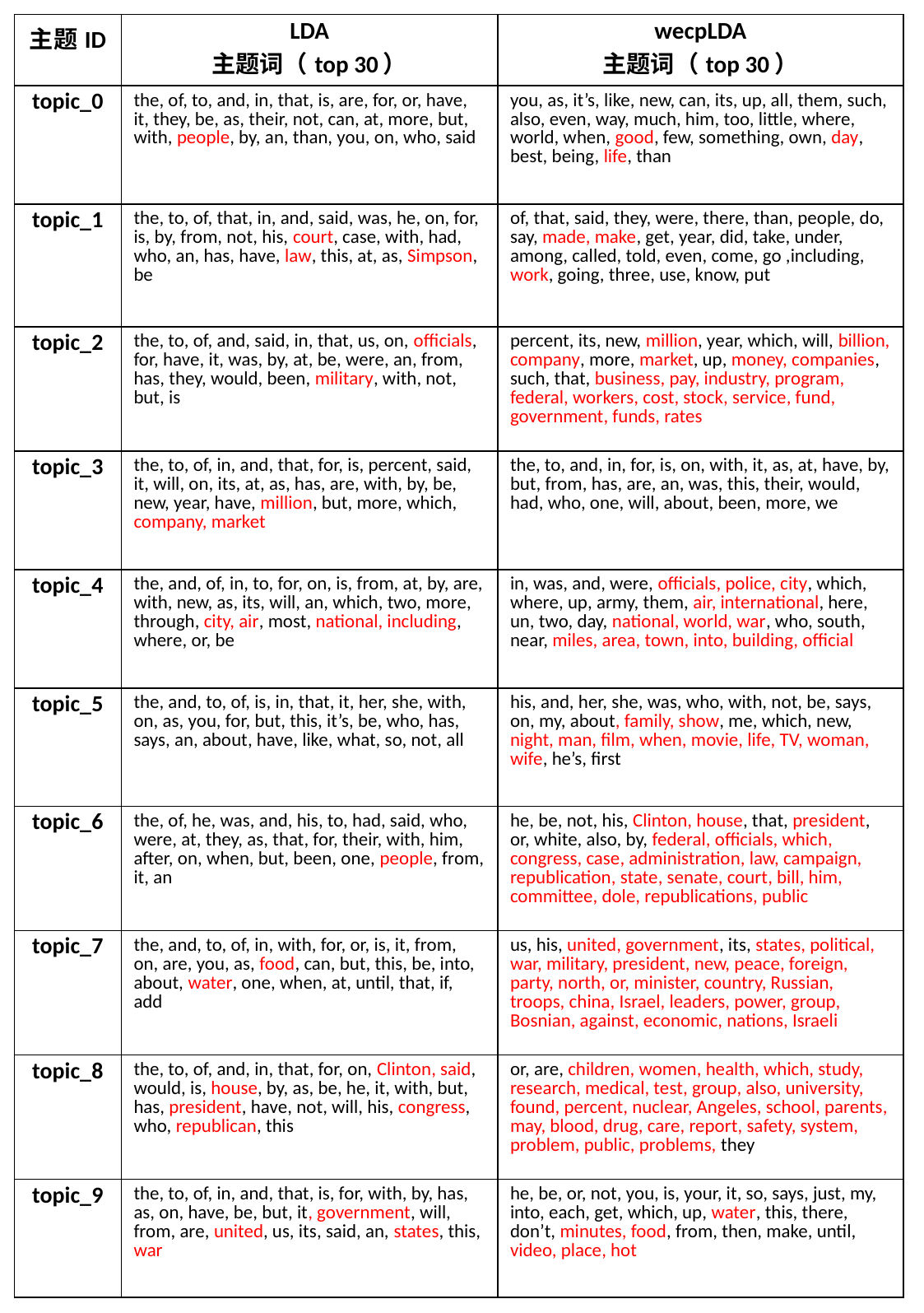

| 主题ID | LDA 主题词（top 30） | wecpLDA 主题词（top 30） |
| --- | --- | --- |
| topic\_0 | the, of, to, and, in, that, is, are, for, or, have, it, they, be, as, their, not, can, at, more, but, with, people, by, an, than, you, on, who, said | you, as, it’s, like, new, can, its, up, all, them, such, also, even, way, much, him, too, little, where, world, when, good, few, something, own, day, best, being, life, than |
| topic\_1 | the, to, of, that, in, and, said, was, he, on, for, is, by, from, not, his, court, case, with, had, who, an, has, have, law, this, at, as, Simpson, be | of, that, said, they, were, there, than, people, do, say, made, make, get, year, did, take, under, among, called, told, even, come, go ,including, work, going, three, use, know, put |
| topic\_2 | the, to, of, and, said, in, that, us, on, officials, for, have, it, was, by, at, be, were, an, from, has, they, would, been, military, with, not, but, is | percent, its, new, million, year, which, will, billion, company, more, market, up, money, companies, such, that, business, pay, industry, program, federal, workers, cost, stock, service, fund, government, funds, rates |
| topic\_3 | the, to, of, in, and, that, for, is, percent, said, it, will, on, its, at, as, has, are, with, by, be, new, year, have, million, but, more, which, company, market | the, to, and, in, for, is, on, with, it, as, at, have, by, but, from, has, are, an, was, this, their, would, had, who, one, will, about, been, more, we |
| topic\_4 | the, and, of, in, to, for, on, is, from, at, by, are, with, new, as, its, will, an, which, two, more, through, city, air, most, national, including, where, or, be | in, was, and, were, officials, police, city, which, where, up, army, them, air, international, here, un, two, day, national, world, war, who, south, near, miles, area, town, into, building, official |
| topic\_5 | the, and, to, of, is, in, that, it, her, she, with, on, as, you, for, but, this, it’s, be, who, has, says, an, about, have, like, what, so, not, all | his, and, her, she, was, who, with, not, be, says, on, my, about, family, show, me, which, new, night, man, film, when, movie, life, TV, woman, wife, he’s, first |
| topic\_6 | the, of, he, was, and, his, to, had, said, who, were, at, they, as, that, for, their, with, him, after, on, when, but, been, one, people, from, it, an | he, be, not, his, Clinton, house, that, president, or, white, also, by, federal, officials, which, congress, case, administration, law, campaign, republication, state, senate, court, bill, him, committee, dole, republications, public |
| topic\_7 | the, and, to, of, in, with, for, or, is, it, from, on, are, you, as, food, can, but, this, be, into, about, water, one, when, at, until, that, if, add | us, his, united, government, its, states, political, war, military, president, new, peace, foreign, party, north, or, minister, country, Russian, troops, china, Israel, leaders, power, group, Bosnian, against, economic, nations, Israeli |
| topic\_8 | the, to, of, and, in, that, for, on, Clinton, said, would, is, house, by, as, be, he, it, with, but, has, president, have, not, will, his, congress, who, republican, this | or, are, children, women, health, which, study, research, medical, test, group, also, university, found, percent, nuclear, Angeles, school, parents, may, blood, drug, care, report, safety, system, problem, public, problems, they |
| topic\_9 | the, to, of, in, and, that, is, for, with, by, has, as, on, have, be, but, it, government, will, from, are, united, us, its, said, an, states, this, war | he, be, or, not, you, is, your, it, so, says, just, my, into, each, get, which, up, water, this, there, don’t, minutes, food, from, then, make, until, video, place, hot |